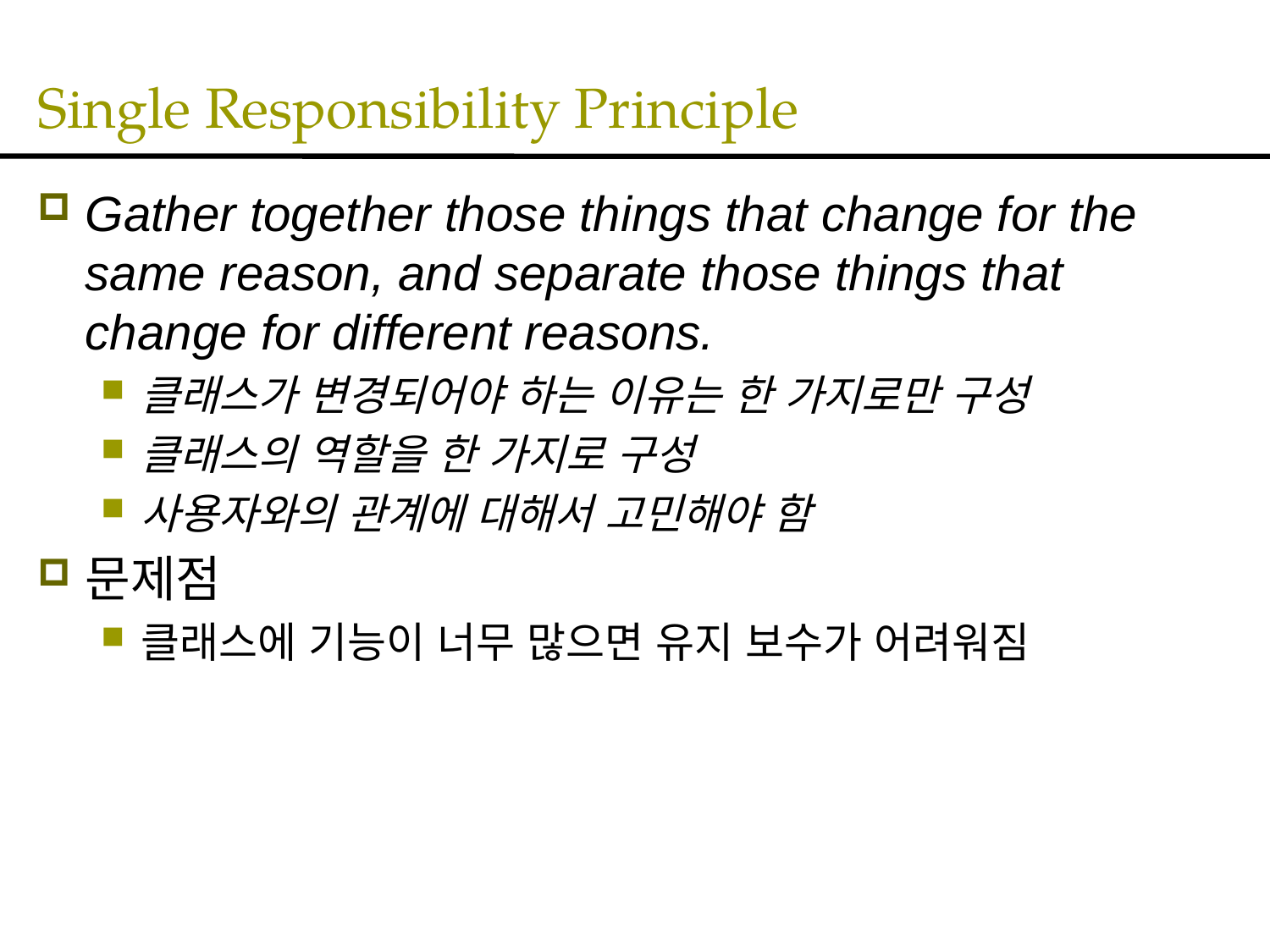

# Single Responsibility Principle
Gather together those things that change for the same reason, and separate those things that change for different reasons.
클래스가 변경되어야 하는 이유는 한 가지로만 구성
클래스의 역할을 한 가지로 구성
사용자와의 관계에 대해서 고민해야 함
문제점
클래스에 기능이 너무 많으면 유지 보수가 어려워짐